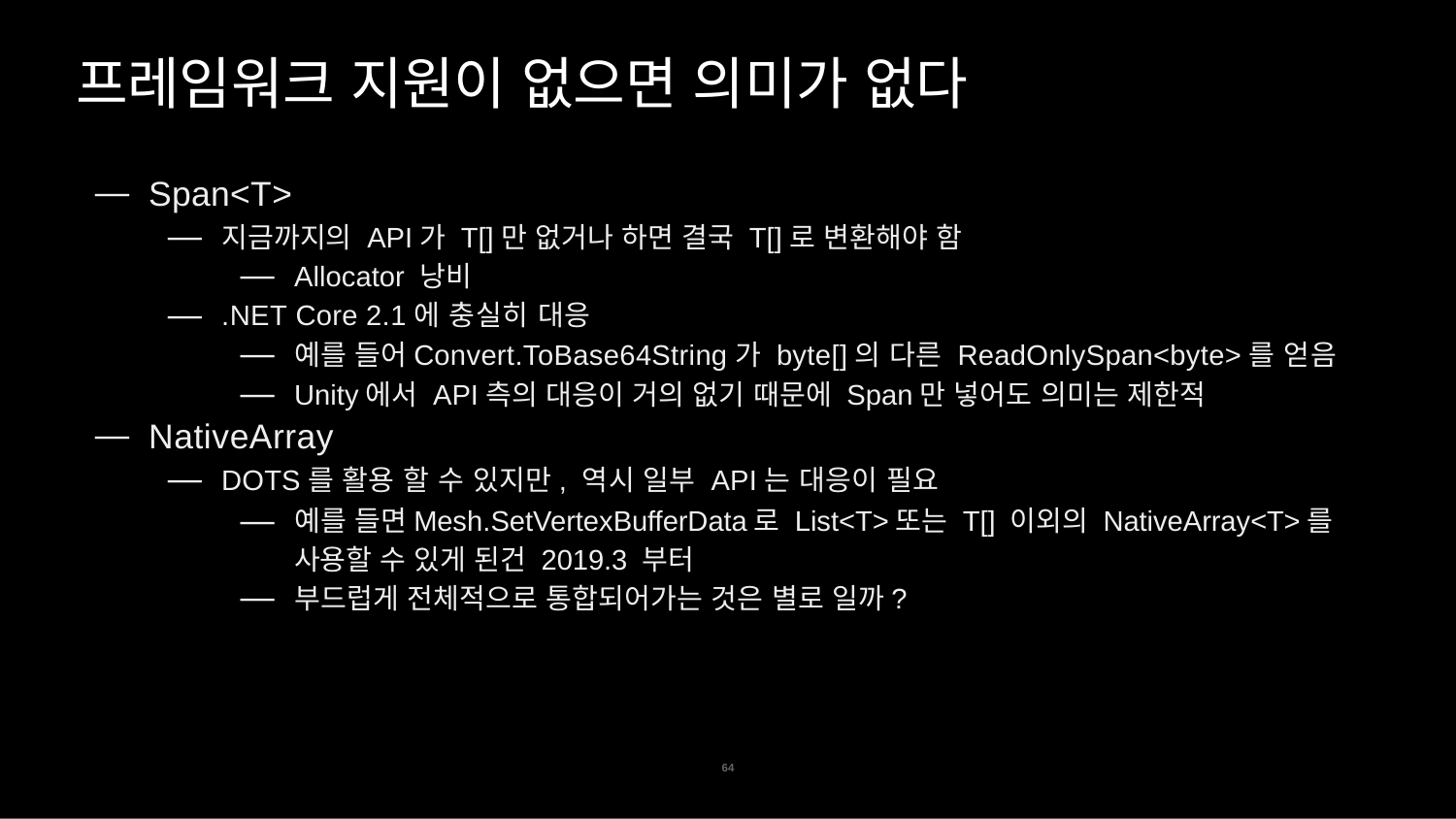

# 프레임워크 지원이 없으면 의미가 없다
Span<T>
지금까지의 API가 T[]만 없거나 하면 결국 T[]로 변환해야 함
Allocator 낭비
.NET Core 2.1에 충실히 대응
예를 들어Convert.ToBase64String가 byte[]의 다른 ReadOnlySpan<byte>를 얻음
Unity에서 API측의 대응이 거의 없기 때문에 Span만 넣어도 의미는 제한적
NativeArray
DOTS를 활용 할 수 있지만, 역시 일부 API는 대응이 필요
예를 들면Mesh.SetVertexBufferData로 List<T>또는 T[] 이외의 NativeArray<T>를 사용할 수 있게 된건 2019.3 부터
부드럽게 전체적으로 통합되어가는 것은 별로 일까?
64